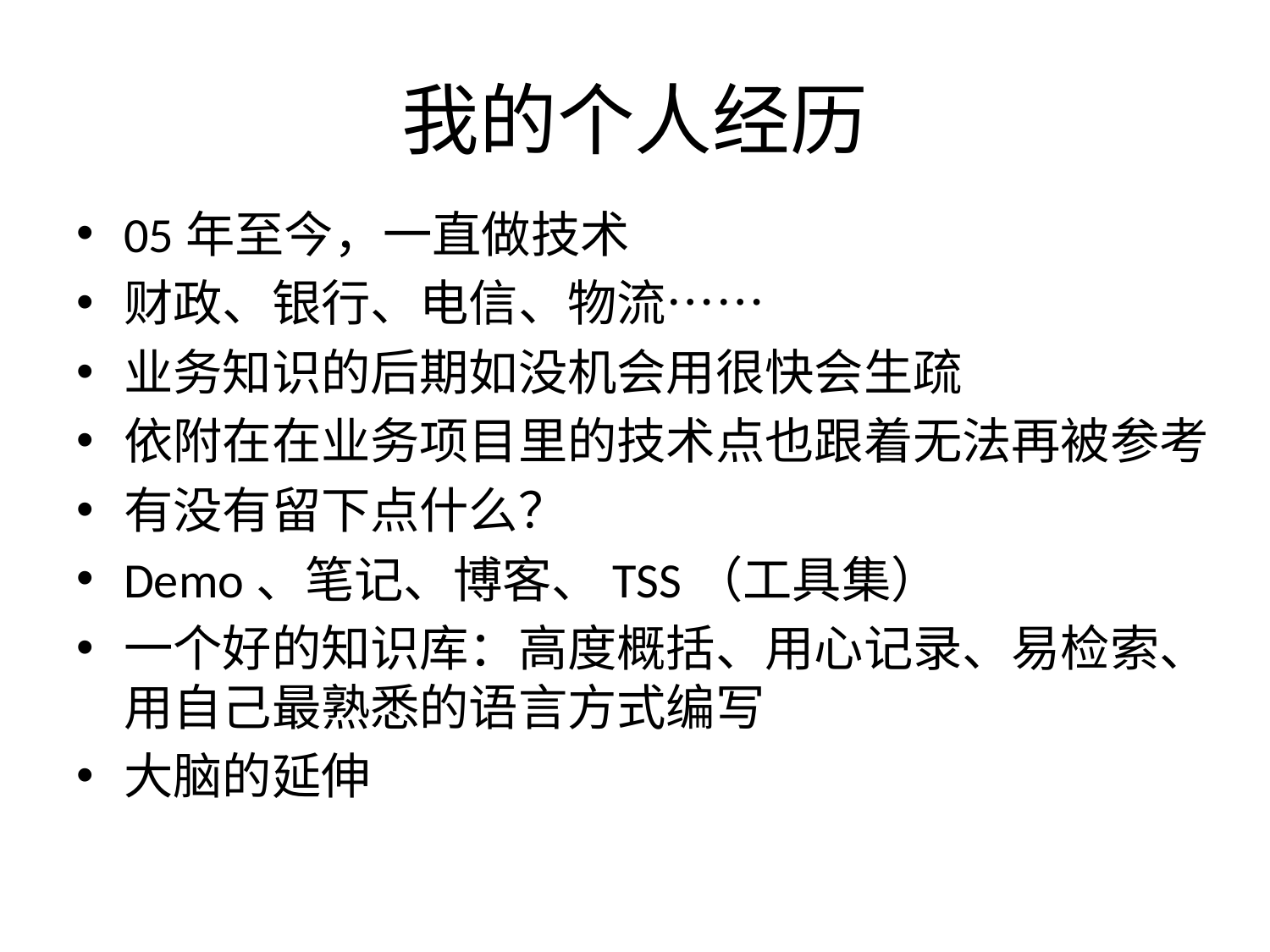

# 我的个人经历
05年至今，一直做技术
财政、银行、电信、物流……
业务知识的后期如没机会用很快会生疏
依附在在业务项目里的技术点也跟着无法再被参考
有没有留下点什么？
Demo、笔记、博客、TSS（工具集）
一个好的知识库：高度概括、用心记录、易检索、用自己最熟悉的语言方式编写
大脑的延伸